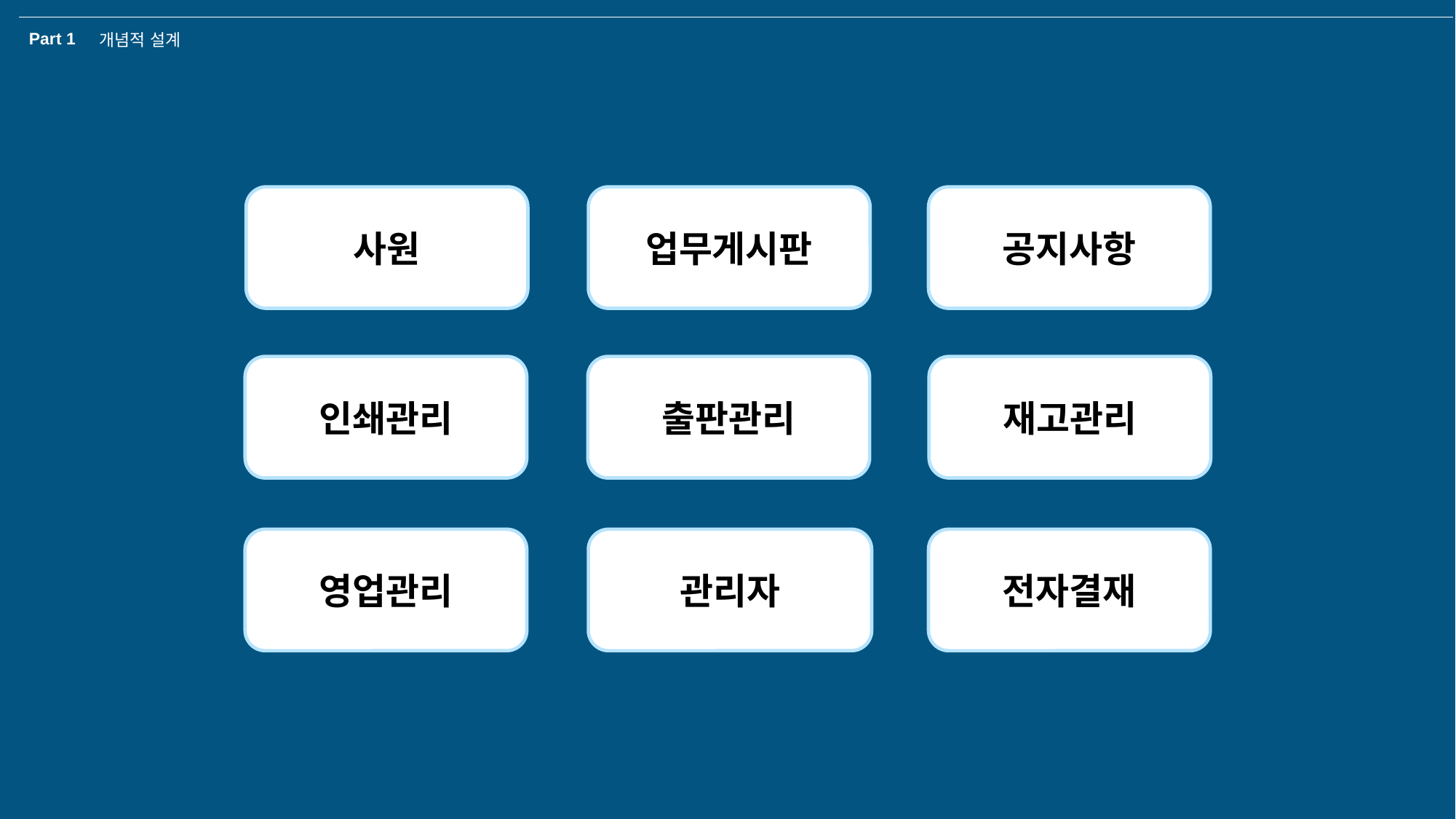

Part 1
개념적 설계
공지사항
사원
업무게시판
재고관리
인쇄관리
출판관리
관리자
영업관리
전자결재